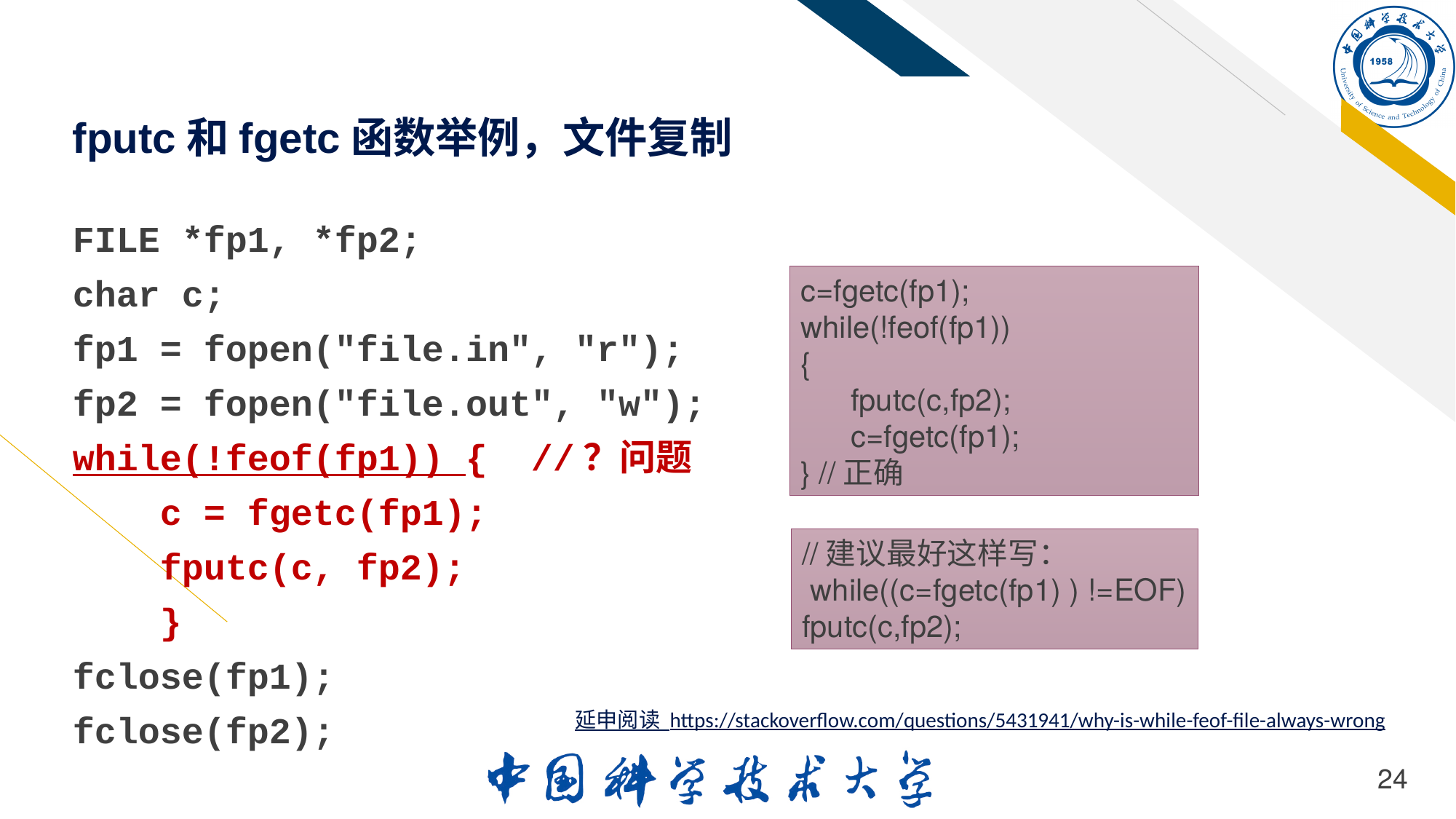

# fputc和fgetc函数举例，文件复制
FILE *fp1, *fp2;
char c;
fp1 = fopen("file.in", "r");
fp2 = fopen("file.out", "w");
while(!feof(fp1)) {  //？问题
    c = fgetc(fp1);
    fputc(c, fp2);
    }
fclose(fp1);
fclose(fp2);

c=fgetc(fp1);
while(!feof(fp1))
{
      fputc(c,fp2);
      c=fgetc(fp1);
} //正确
//建议最好这样写：
 while((c=fgetc(fp1) ) !=EOF)
fputc(c,fp2);
延申阅读  https://stackoverflow.com/questions/5431941/why-is-while-feof-file-always-wrong
24